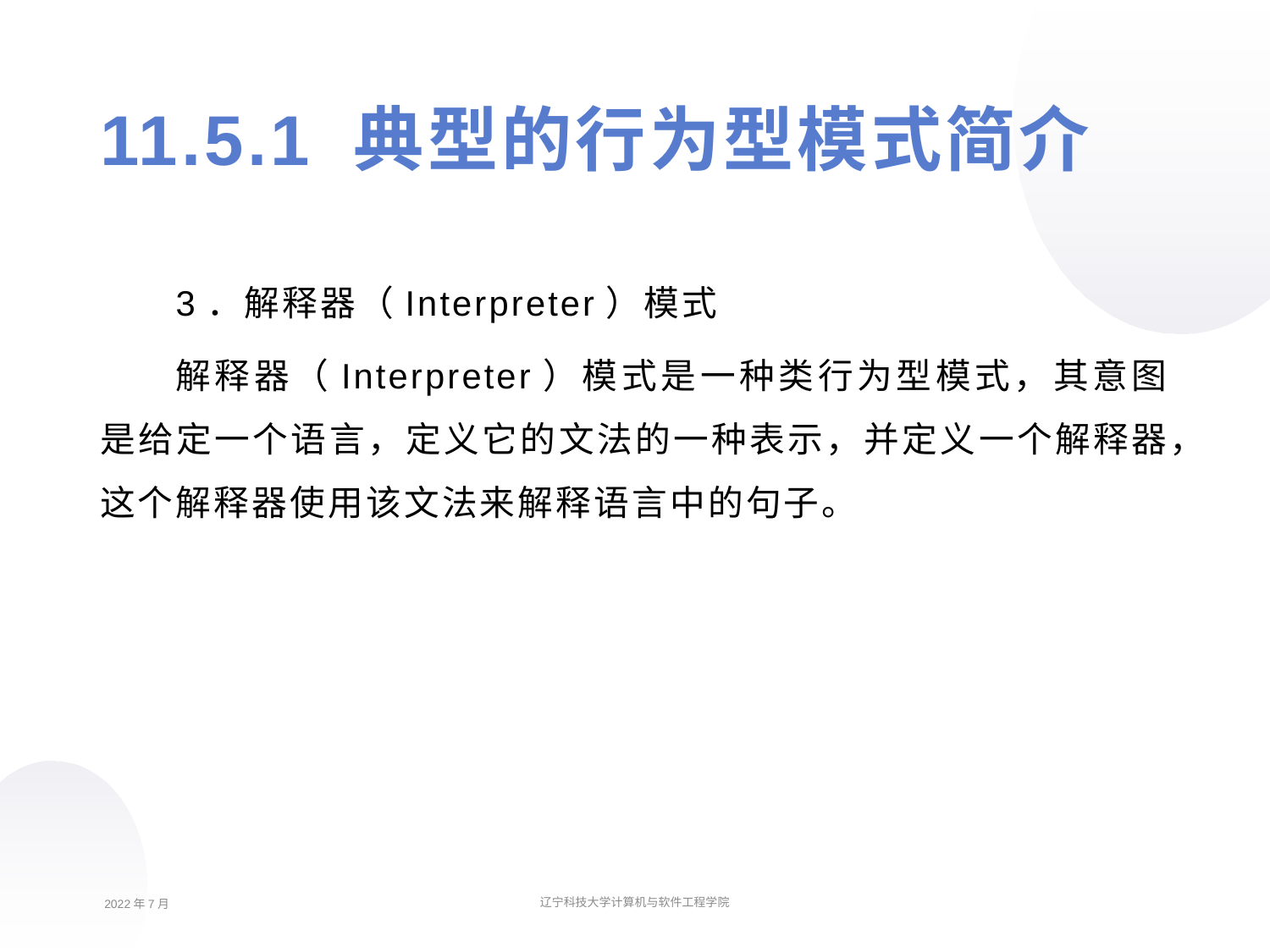

11.5.1 典型的行为型模式简介
3．解释器（Interpreter）模式
解释器（Interpreter）模式是一种类行为型模式，其意图是给定一个语言，定义它的文法的一种表示，并定义一个解释器，这个解释器使用该文法来解释语言中的句子。

2022年7月
辽宁科技大学计算机与软件工程学院
128